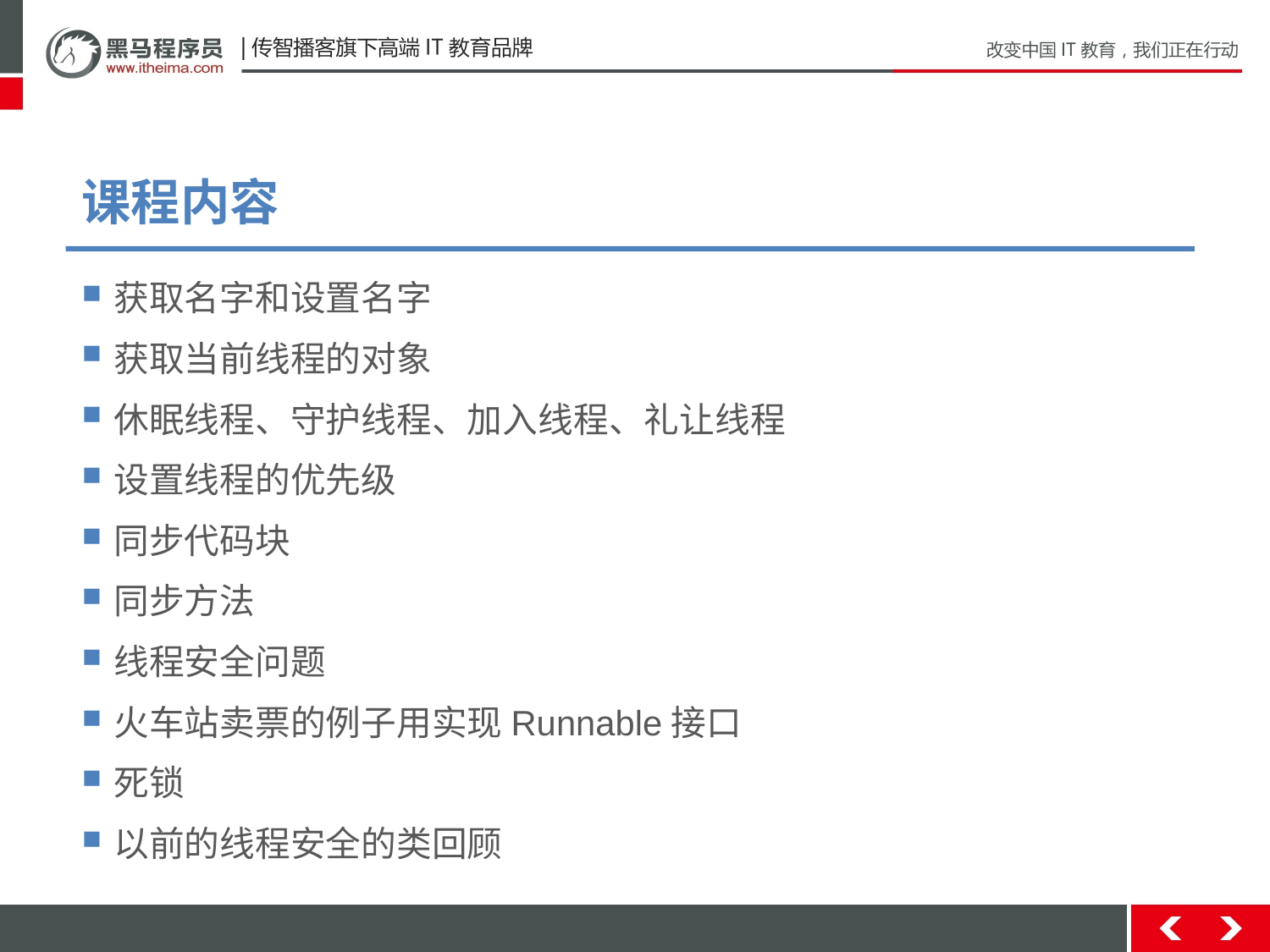

# 课程内容
获取名字和设置名字
获取当前线程的对象
休眠线程、守护线程、加入线程、礼让线程
设置线程的优先级
同步代码块
同步方法
线程安全问题
火车站卖票的例子用实现Runnable接口
死锁
以前的线程安全的类回顾